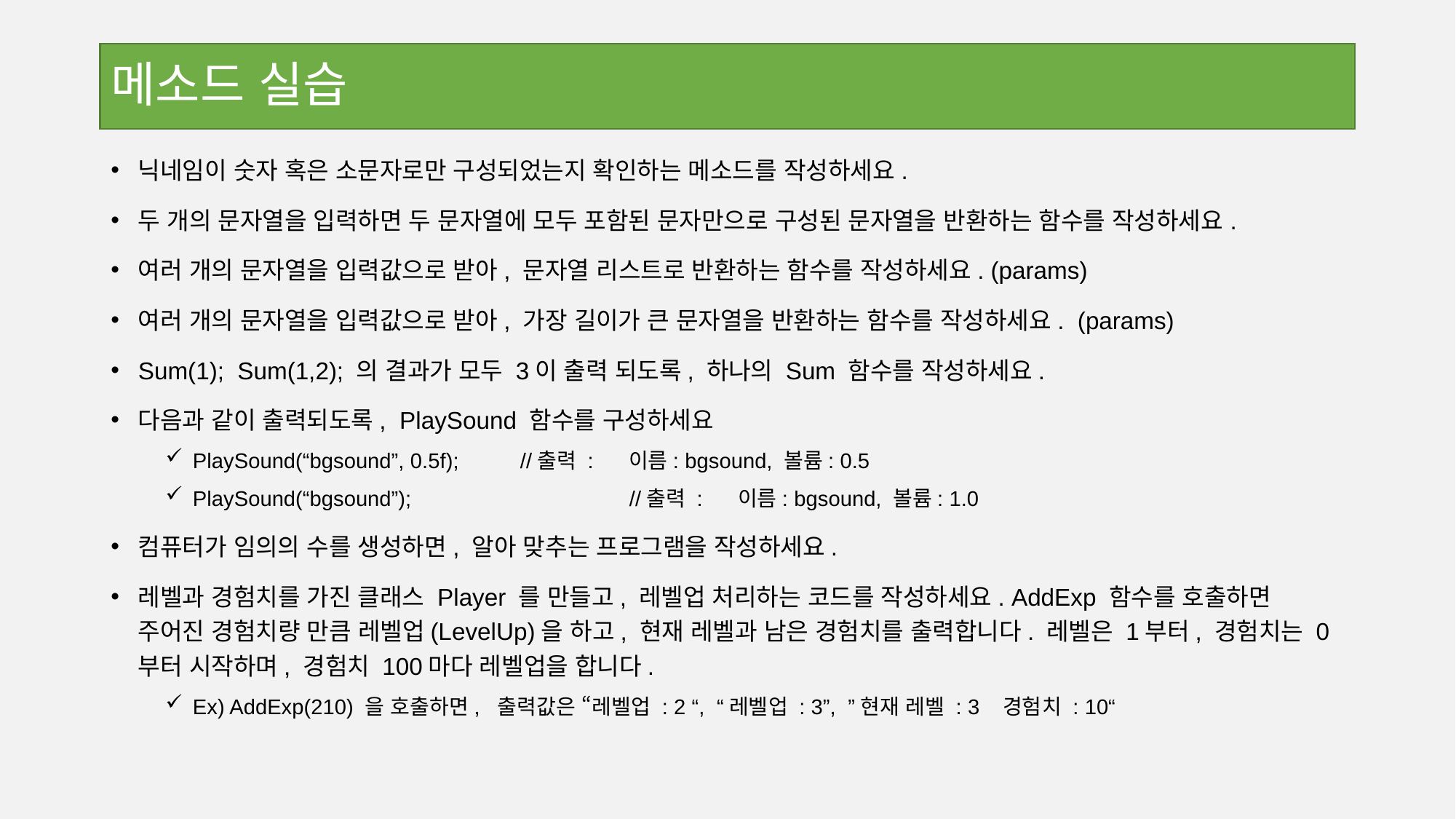

# 메소드 실습
닉네임이 숫자 혹은 소문자로만 구성되었는지 확인하는 메소드를 작성하세요.
두 개의 문자열을 입력하면 두 문자열에 모두 포함된 문자만으로 구성된 문자열을 반환하는 함수를 작성하세요.
여러 개의 문자열을 입력값으로 받아, 문자열 리스트로 반환하는 함수를 작성하세요. (params)
여러 개의 문자열을 입력값으로 받아, 가장 길이가 큰 문자열을 반환하는 함수를 작성하세요.  (params)
Sum(1);  Sum(1,2); 의 결과가 모두 3이 출력 되도록, 하나의 Sum 함수를 작성하세요.
다음과 같이 출력되도록,  PlaySound 함수를 구성하세요
PlaySound(“bgsound”, 0.5f);   	//출력 :     이름: bgsound, 볼륨: 0.5
PlaySound(“bgsound”); 		//출력 :     이름: bgsound, 볼륨: 1.0
컴퓨터가 임의의 수를 생성하면, 알아 맞추는 프로그램을 작성하세요.
레벨과 경험치를 가진 클래스 Player 를 만들고, 레벨업 처리하는 코드를 작성하세요. AddExp 함수를 호출하면 주어진 경험치량 만큼 레벨업(LevelUp)을 하고, 현재 레벨과 남은 경험치를 출력합니다. 레벨은 1부터, 경험치는 0부터 시작하며, 경험치 100마다 레벨업을 합니다.
Ex) AddExp(210) 을 호출하면,  출력값은 “레벨업 : 2 “,  “레벨업 : 3”,  ”현재 레벨 : 3   경험치 : 10“